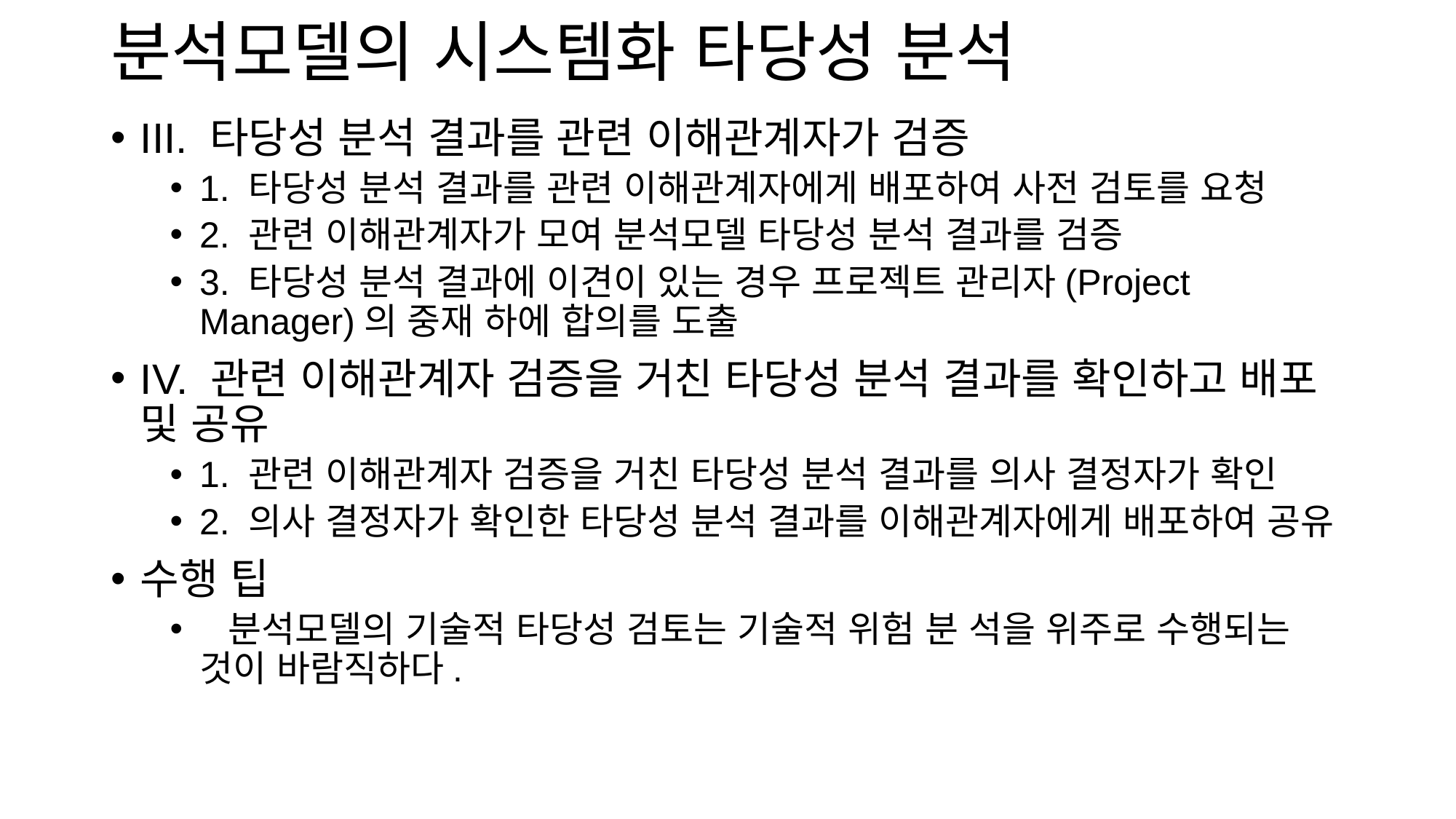

# 분석모델의 시스템화 타당성 분석
III. 타당성 분석 결과를 관련 이해관계자가 검증
1. 타당성 분석 결과를 관련 이해관계자에게 배포하여 사전 검토를 요청
2. 관련 이해관계자가 모여 분석모델 타당성 분석 결과를 검증
3. 타당성 분석 결과에 이견이 있는 경우 프로젝트 관리자(Project Manager)의 중재 하에 합의를 도출
IV. 관련 이해관계자 검증을 거친 타당성 분석 결과를 확인하고 배포 및 공유
1. 관련 이해관계자 검증을 거친 타당성 분석 결과를 의사 결정자가 확인
2. 의사 결정자가 확인한 타당성 분석 결과를 이해관계자에게 배포하여 공유
수행 팁
  분석모델의 기술적 타당성 검토는 기술적 위험 분 석을 위주로 수행되는 것이 바람직하다.